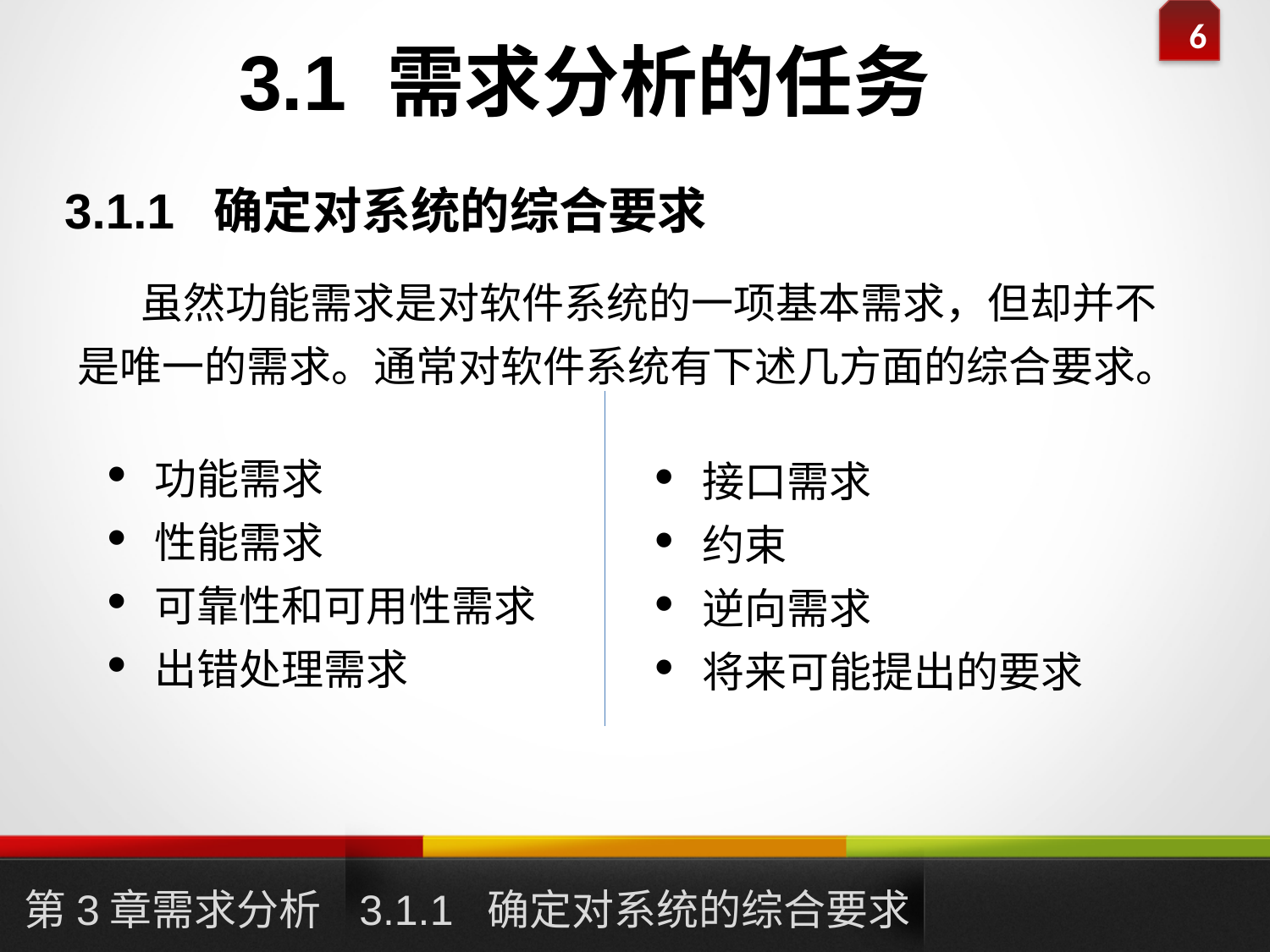

# 3.1 需求分析的任务
3.1.1  确定对系统的综合要求
虽然功能需求是对软件系统的一项基本需求，但却并不是唯一的需求。通常对软件系统有下述几方面的综合要求。
功能需求
性能需求
可靠性和可用性需求
出错处理需求
接口需求
约束
逆向需求
将来可能提出的要求
第3章需求分析
3.1.1  确定对系统的综合要求